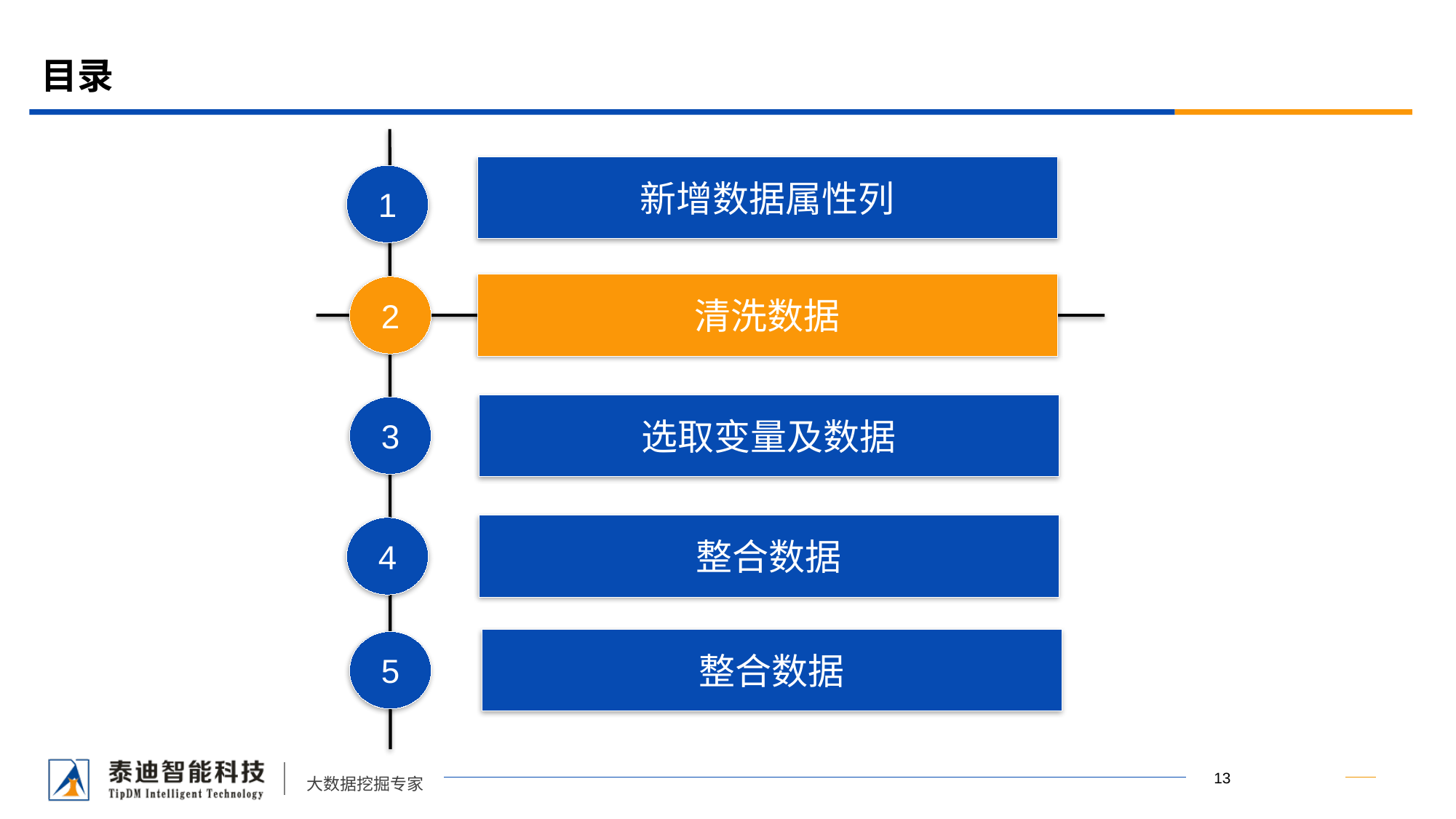

# 目录
新增数据属性列
1
清洗数据
2

选取变量及数据
3
整合数据
4
整合数据
5